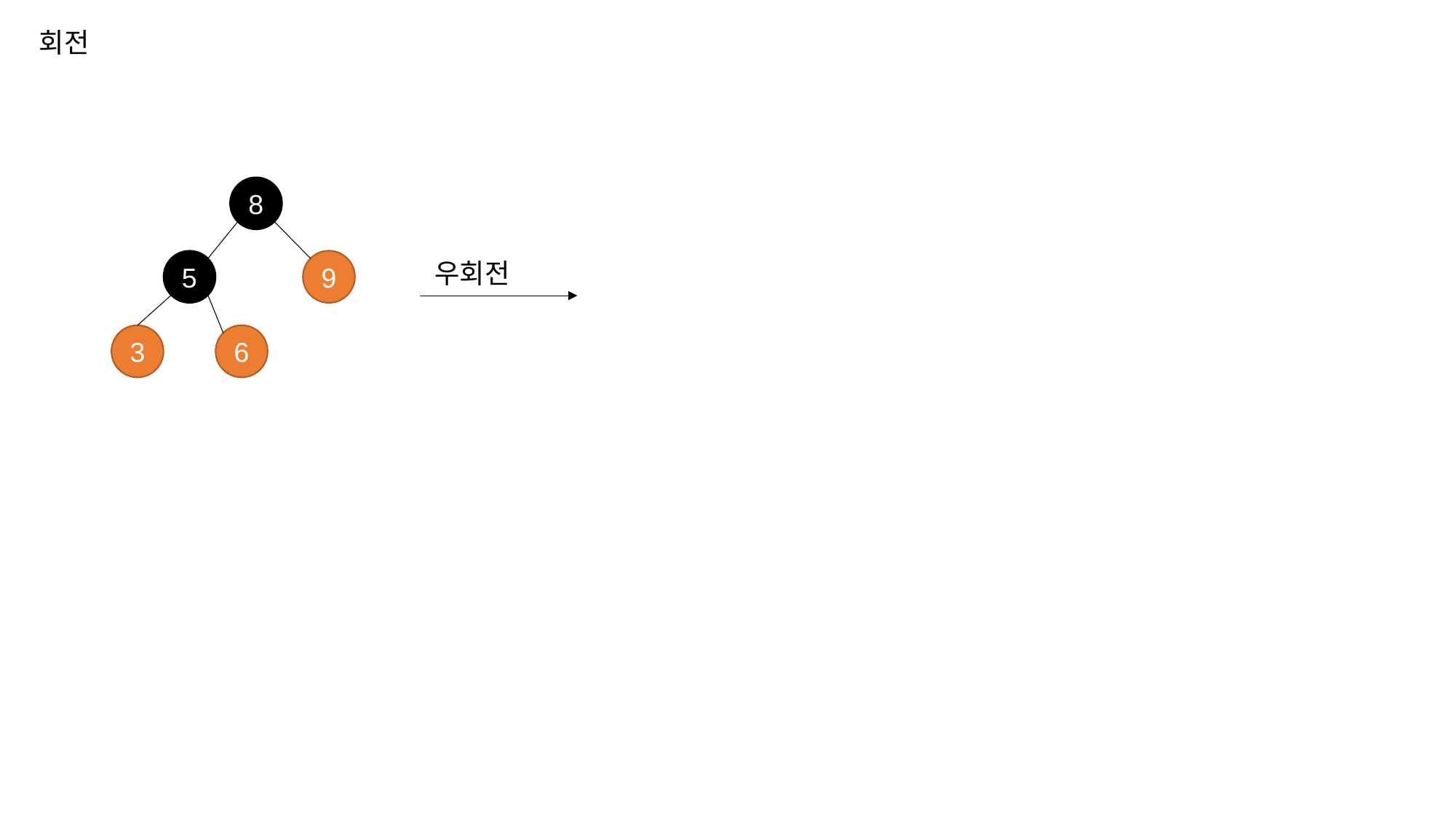

회전
8
5
9
우회전
3
6